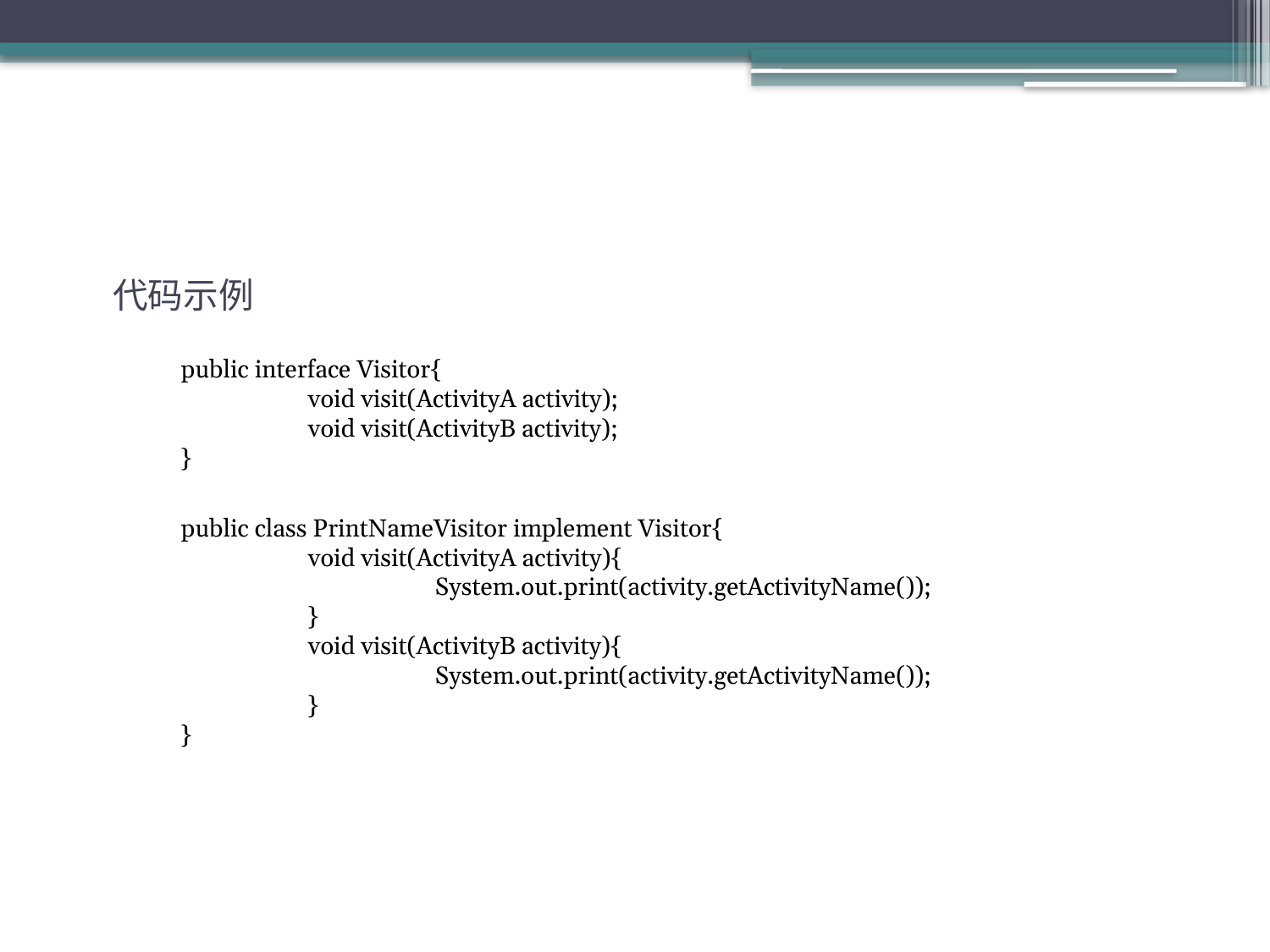

代码示例
public interface Visitor{
 	void visit(ActivityA activity);
	void visit(ActivityB activity);
}
public class PrintNameVisitor implement Visitor{
 	void visit(ActivityA activity){
		System.out.print(activity.getActivityName());
	}
	void visit(ActivityB activity){
		System.out.print(activity.getActivityName());
	}
}